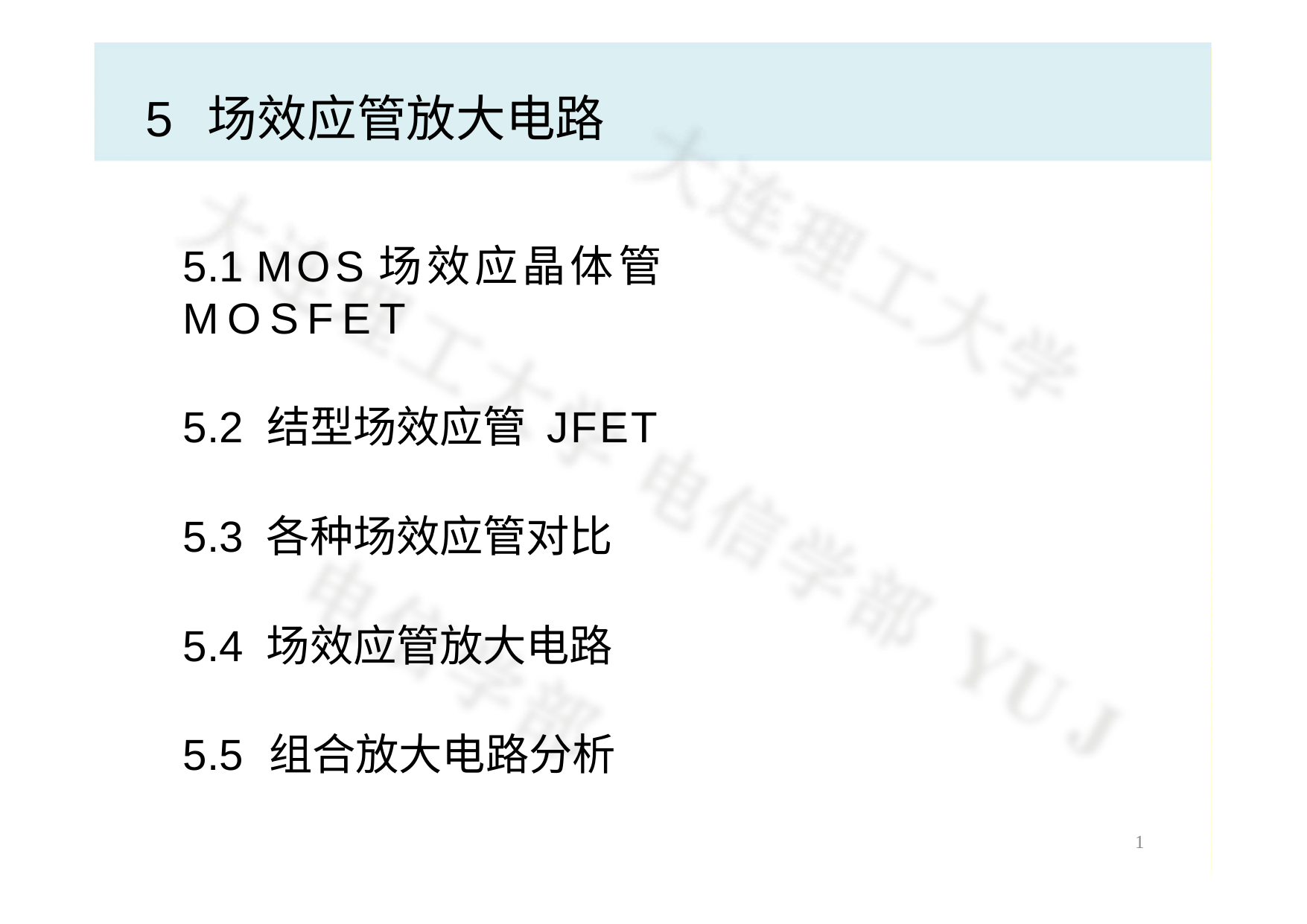

# 5 场效应管放大电路
5.1 MOS场效应晶体管 MOSFET

5.2 结型场效应管 JFET

5.3 各种场效应管对比

5.4 场效应管放大电路

5.5 组合放大电路分析
1